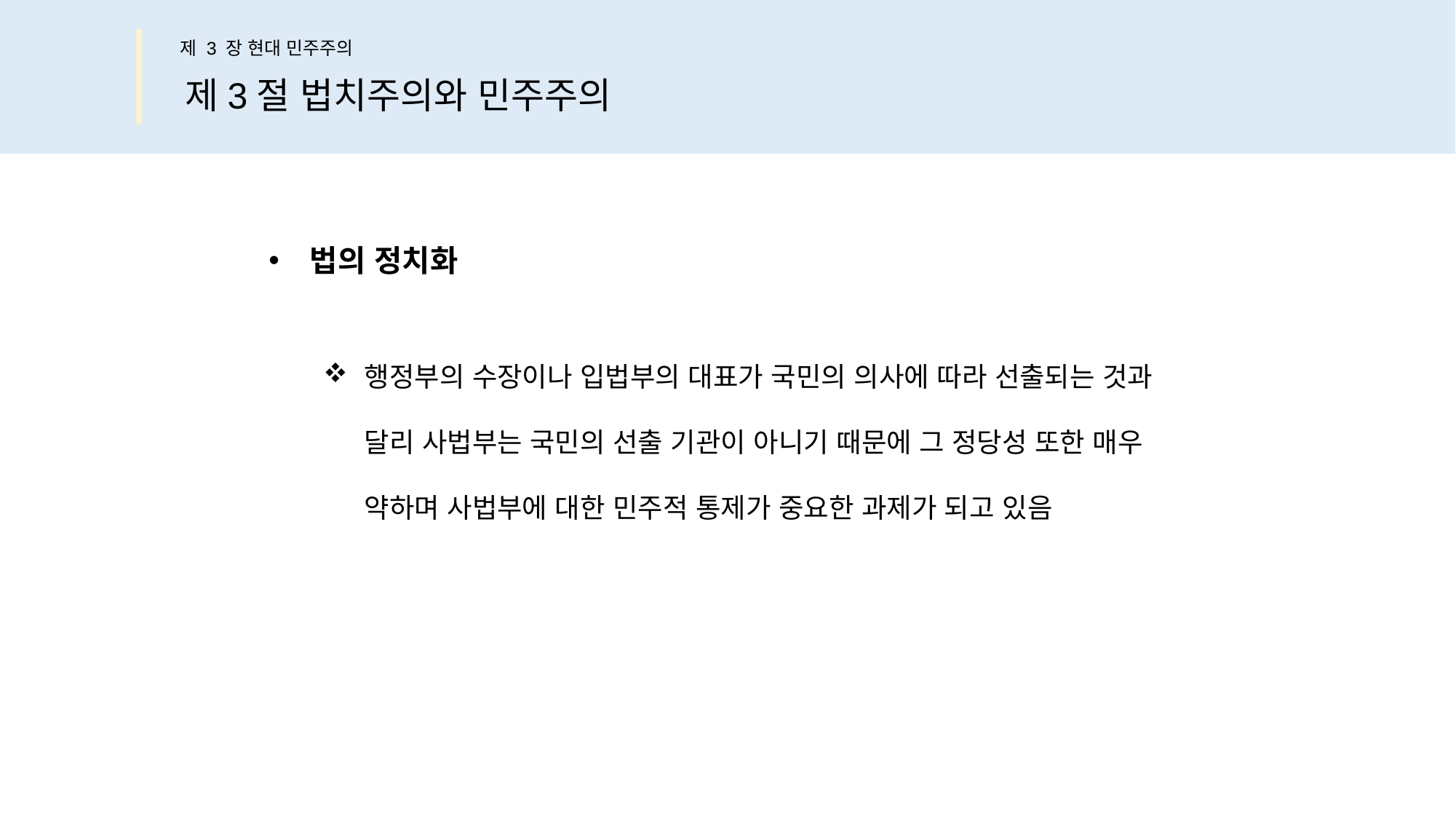

제 3 장 현대 민주주의
제3절 법치주의와 민주주의
법의 정치화

행정부의 수장이나 입법부의 대표가 국민의 의사에 따라 선출되는 것과
달리 사법부는 국민의 선출 기관이 아니기 때문에 그 정당성 또한 매우
약하며 사법부에 대한 민주적 통제가 중요한 과제가 되고 있음